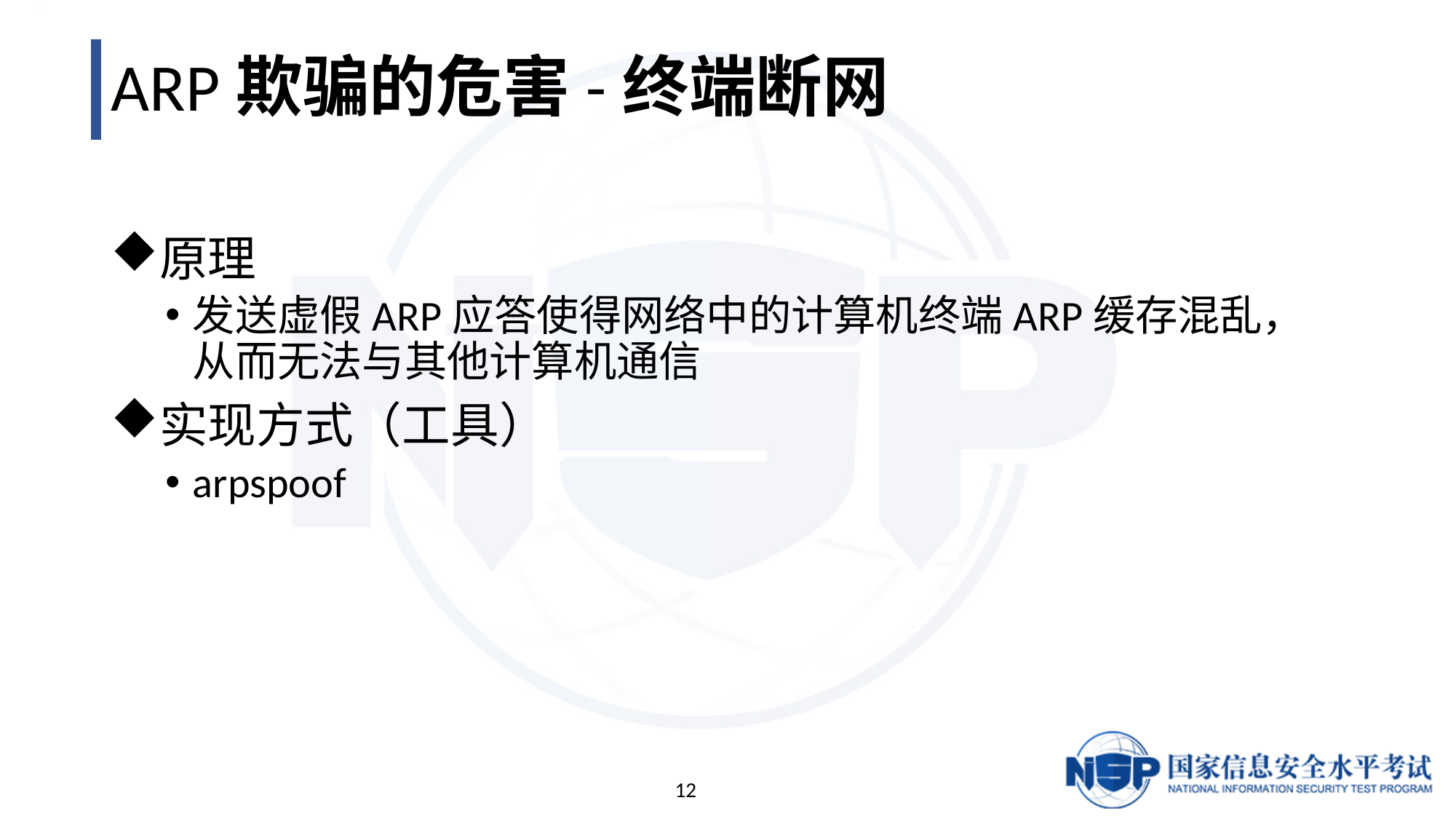

# ARP欺骗的危害-终端断网
原理
发送虚假ARP应答使得网络中的计算机终端ARP缓存混乱，从而无法与其他计算机通信
实现方式（工具）
arpspoof